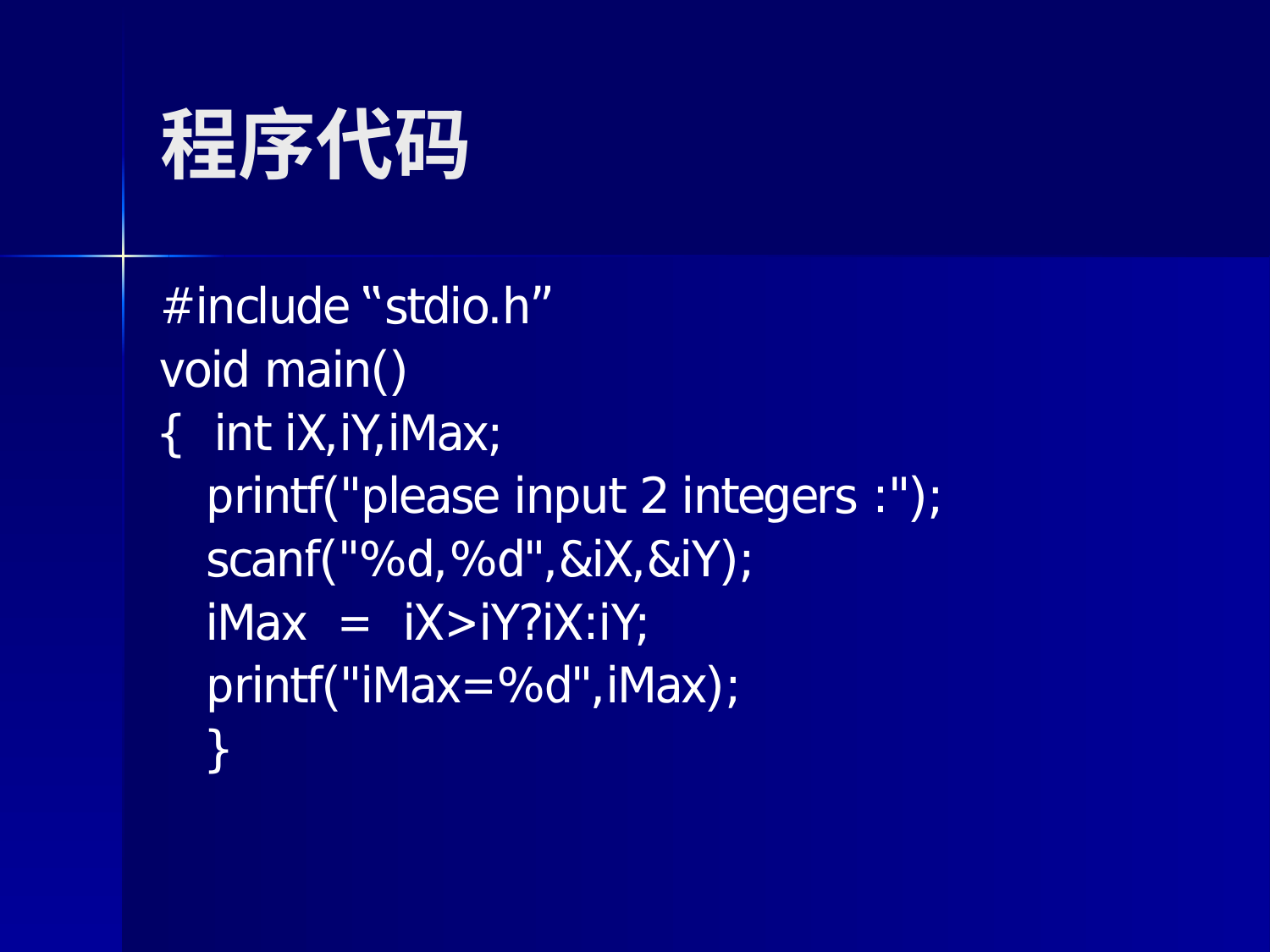

# 程序代码
#include “stdio.h”
void main()
{  int iX,iY,iMax;
   printf("please input 2 integers :");
   scanf("%d,%d",&iX,&iY);
   iMax  =  iX>iY?iX:iY;
   printf("iMax=%d",iMax);
   }